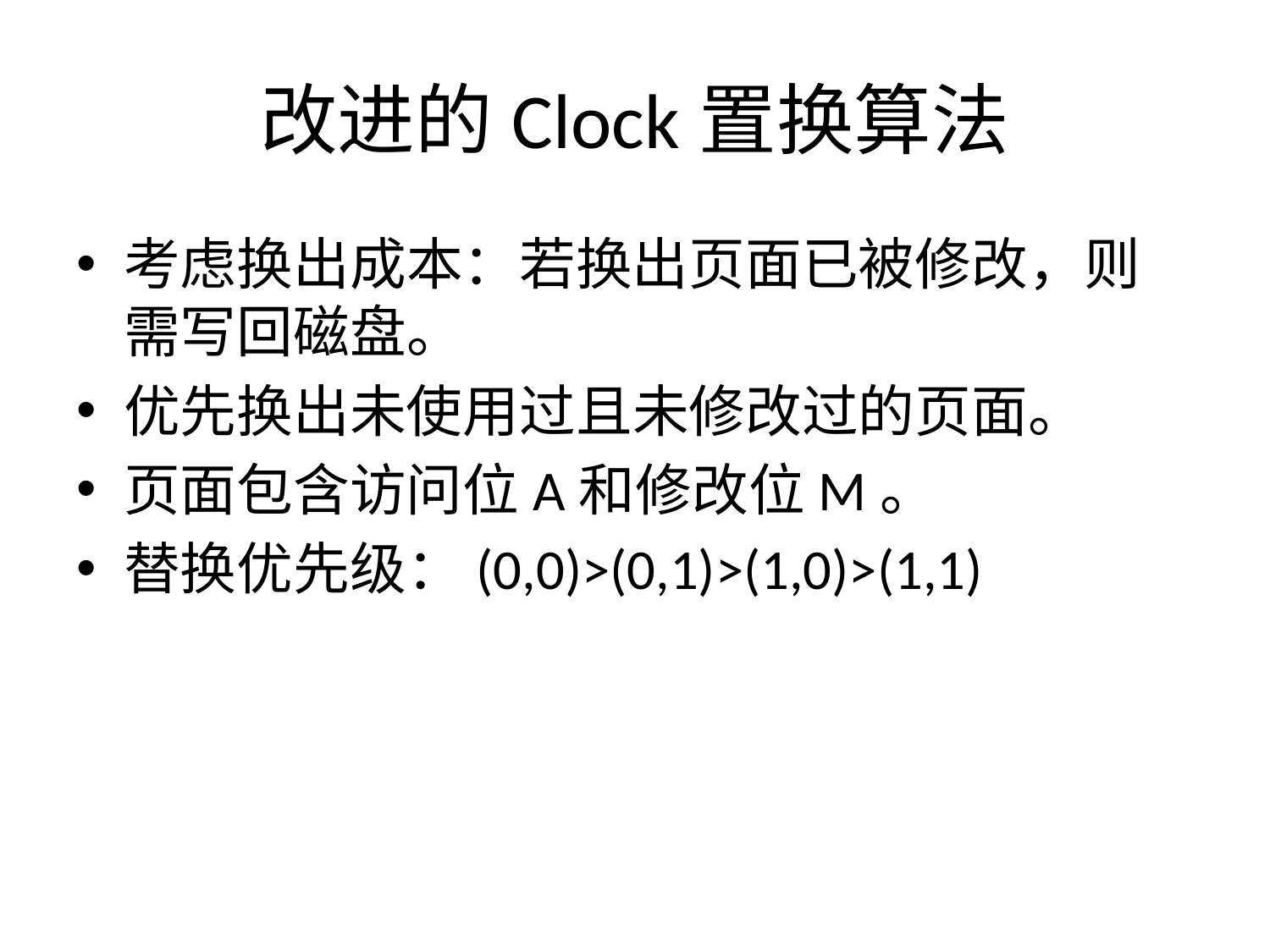

# 改进的Clock置换算法
考虑换出成本：若换出页面已被修改，则需写回磁盘。
优先换出未使用过且未修改过的页面。
页面包含访问位A和修改位M。
替换优先级：(0,0)>(0,1)>(1,0)>(1,1)